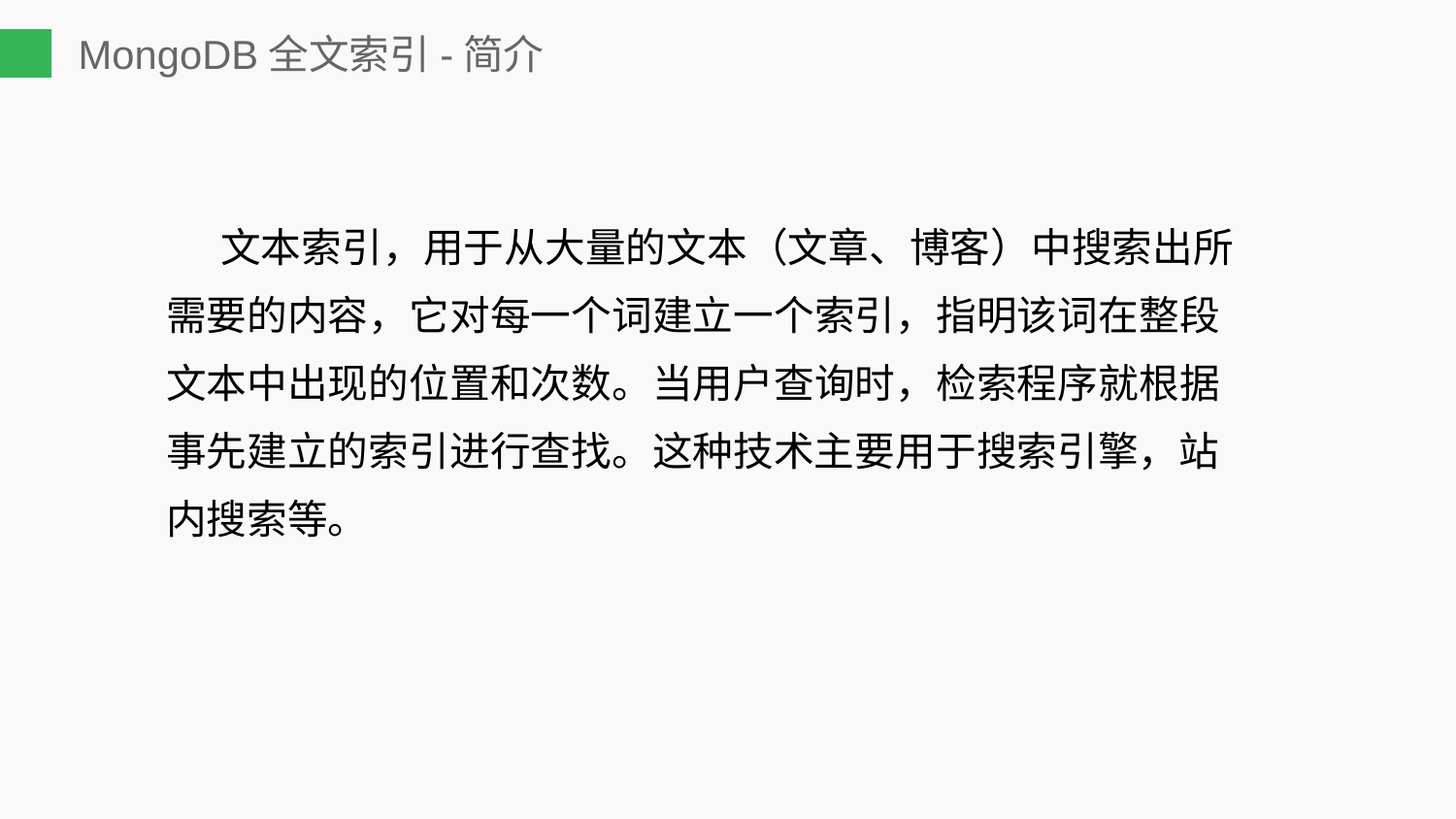

# MongoDB全文索引-简介
     文本索引，用于从大量的文本（文章、博客）中搜索出所需要的内容，它对每一个词建立一个索引，指明该词在整段文本中出现的位置和次数。当用户查询时，检索程序就根据事先建立的索引进行查找。这种技术主要用于搜索引擎，站内搜索等。